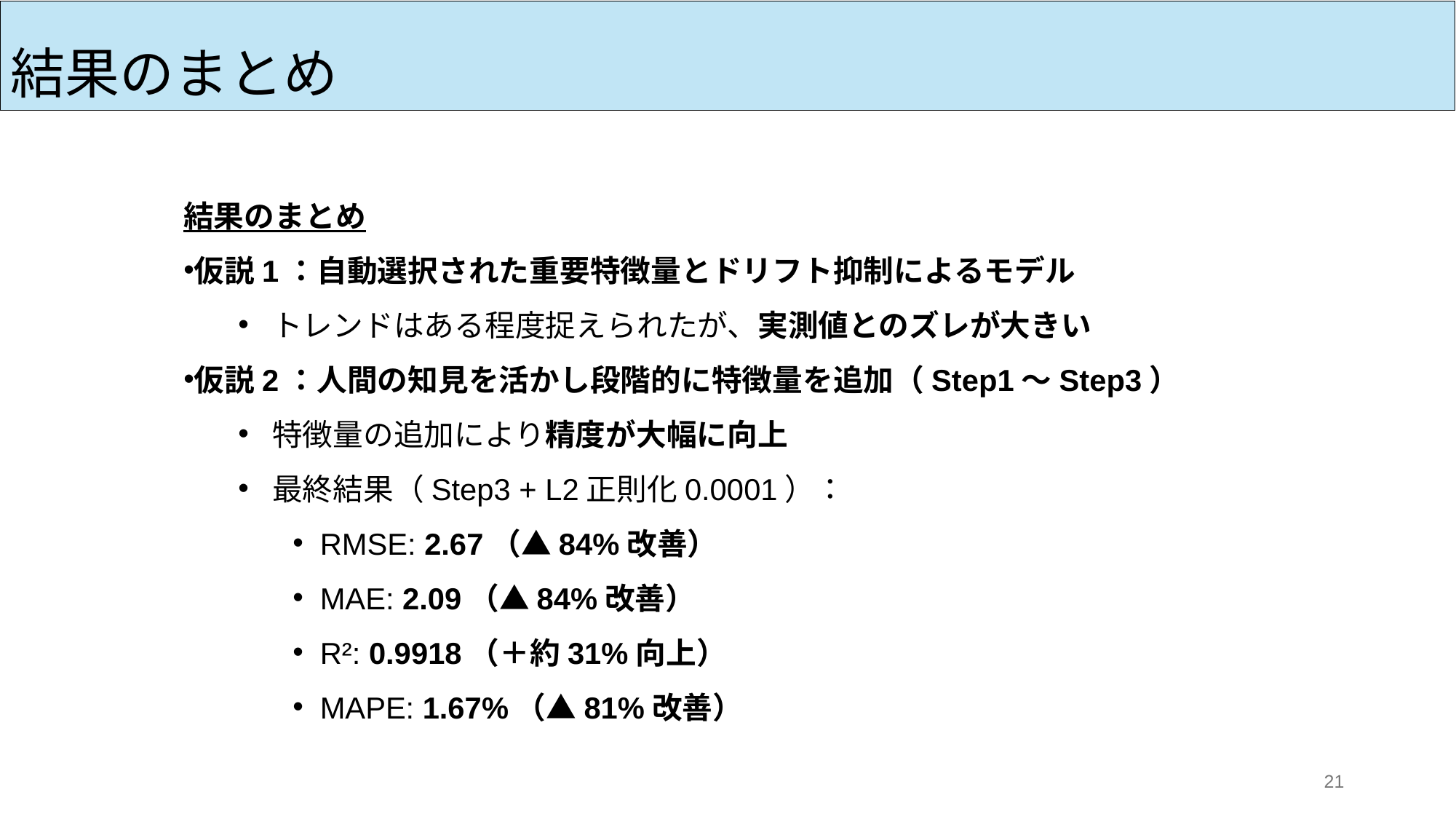

結果のまとめ
結果のまとめ
仮説1：自動選択された重要特徴量とドリフト抑制によるモデル
トレンドはある程度捉えられたが、実測値とのズレが大きい
仮説2：人間の知見を活かし段階的に特徴量を追加（Step1〜Step3）
特徴量の追加により精度が大幅に向上
最終結果（Step3 + L2正則化0.0001）：
RMSE: 2.67（▲84%改善）
MAE: 2.09（▲84%改善）
R²: 0.9918（＋約31%向上）
MAPE: 1.67%（▲81%改善）
21